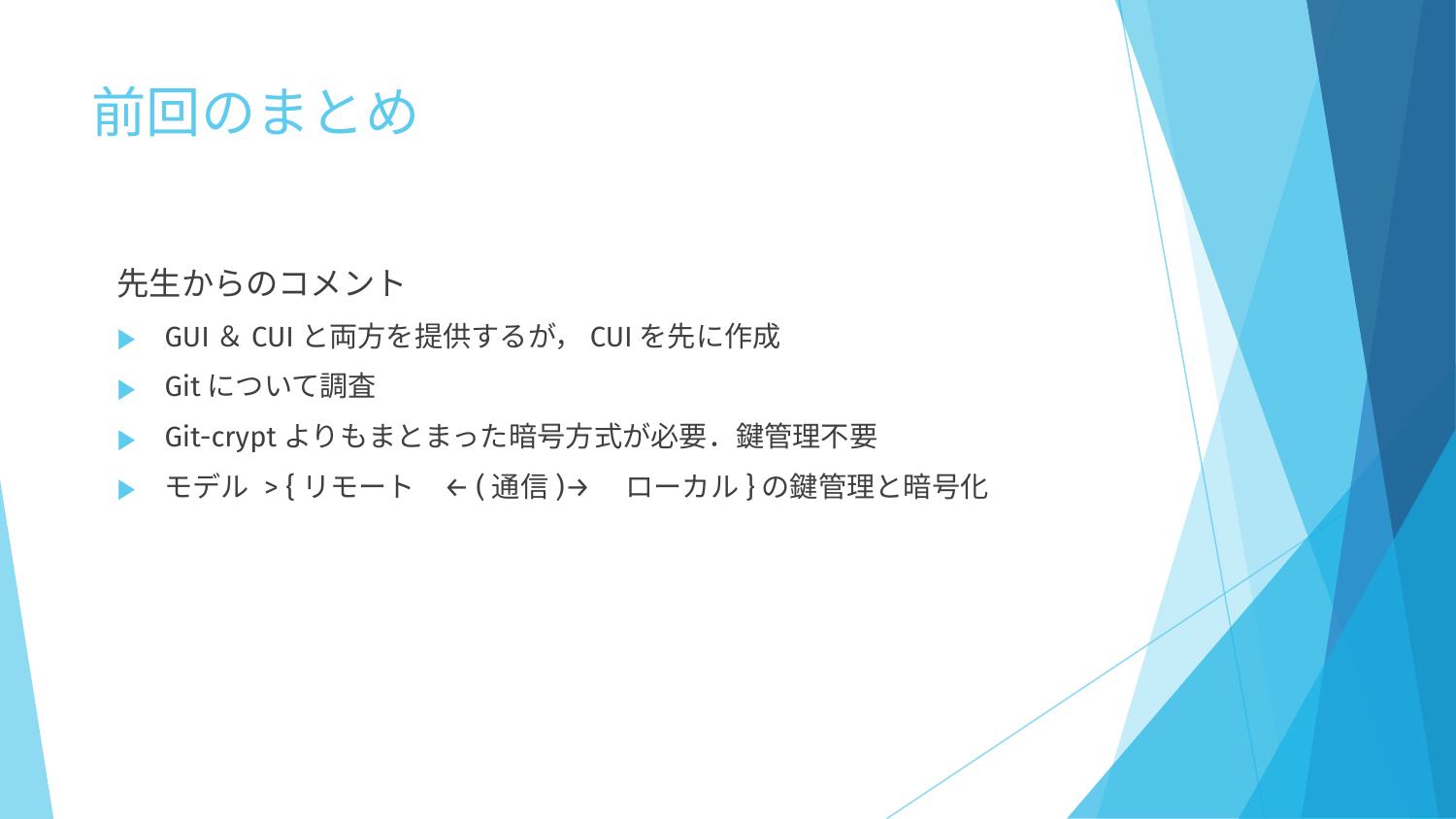

# 前回のまとめ
先生からのコメント
GUI＆CUIと両方を提供するが，CUIを先に作成
Gitについて調査
Git-cryptよりもまとまった暗号方式が必要．鍵管理不要
モデル > {リモート　←(通信)→　ローカル}の鍵管理と暗号化